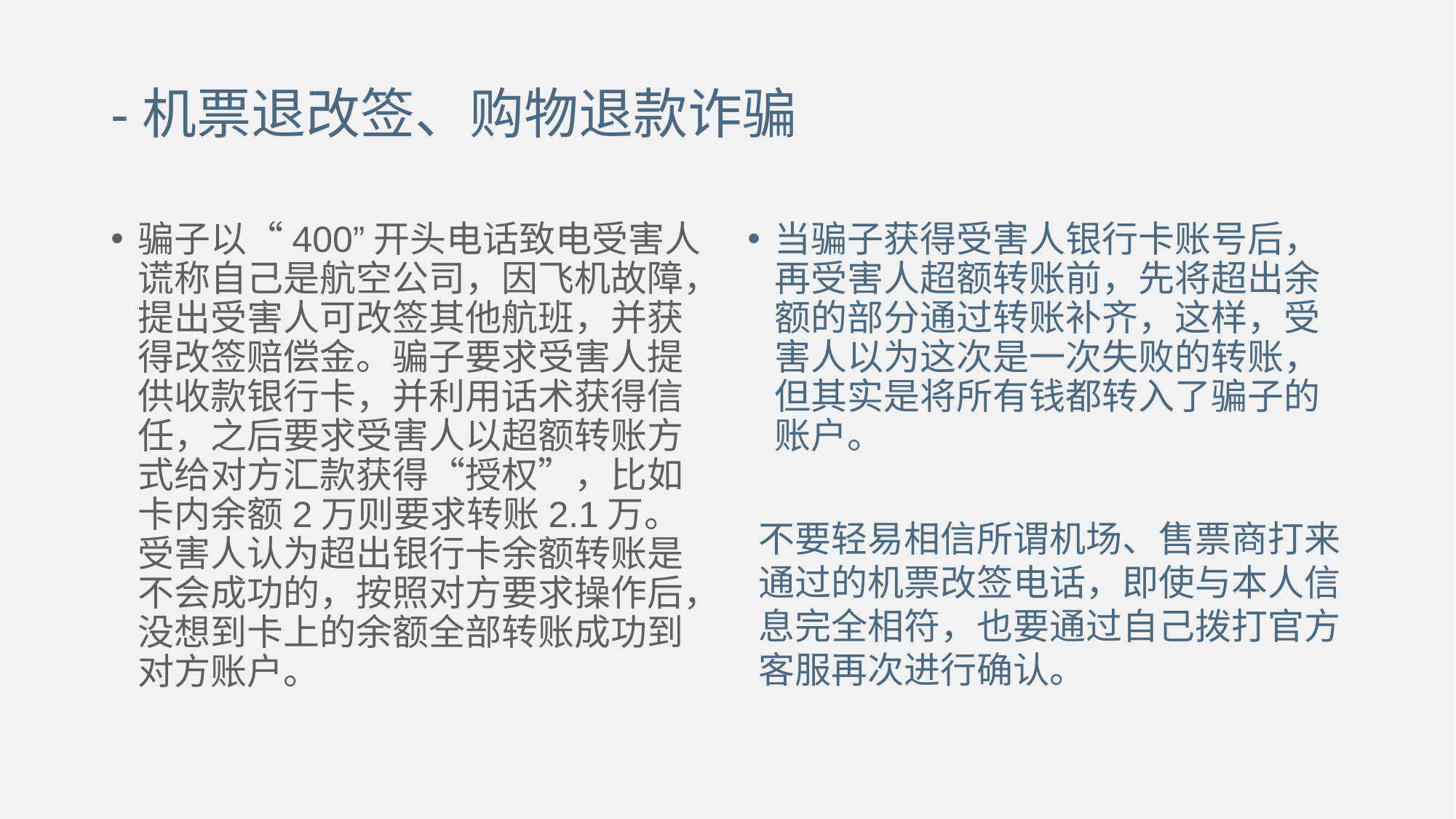

-机票退改签、购物退款诈骗
当骗子获得受害人银行卡账号后，再受害人超额转账前，先将超出余额的部分通过转账补齐，这样，受害人以为这次是一次失败的转账，但其实是将所有钱都转入了骗子的账户。

骗子以“400”开头电话致电受害人谎称自己是航空公司，因飞机故障，提出受害人可改签其他航班，并获得改签赔偿金。骗子要求受害人提供收款银行卡，并利用话术获得信任，之后要求受害人以超额转账方式给对方汇款获得“授权”，比如卡内余额2万则要求转账2.1万。受害人认为超出银行卡余额转账是不会成功的，按照对方要求操作后，没想到卡上的余额全部转账成功到对方账户。
不要轻易相信所谓机场、售票商打来通过的机票改签电话，即使与本人信息完全相符，也要通过自己拨打官方客服再次进行确认。